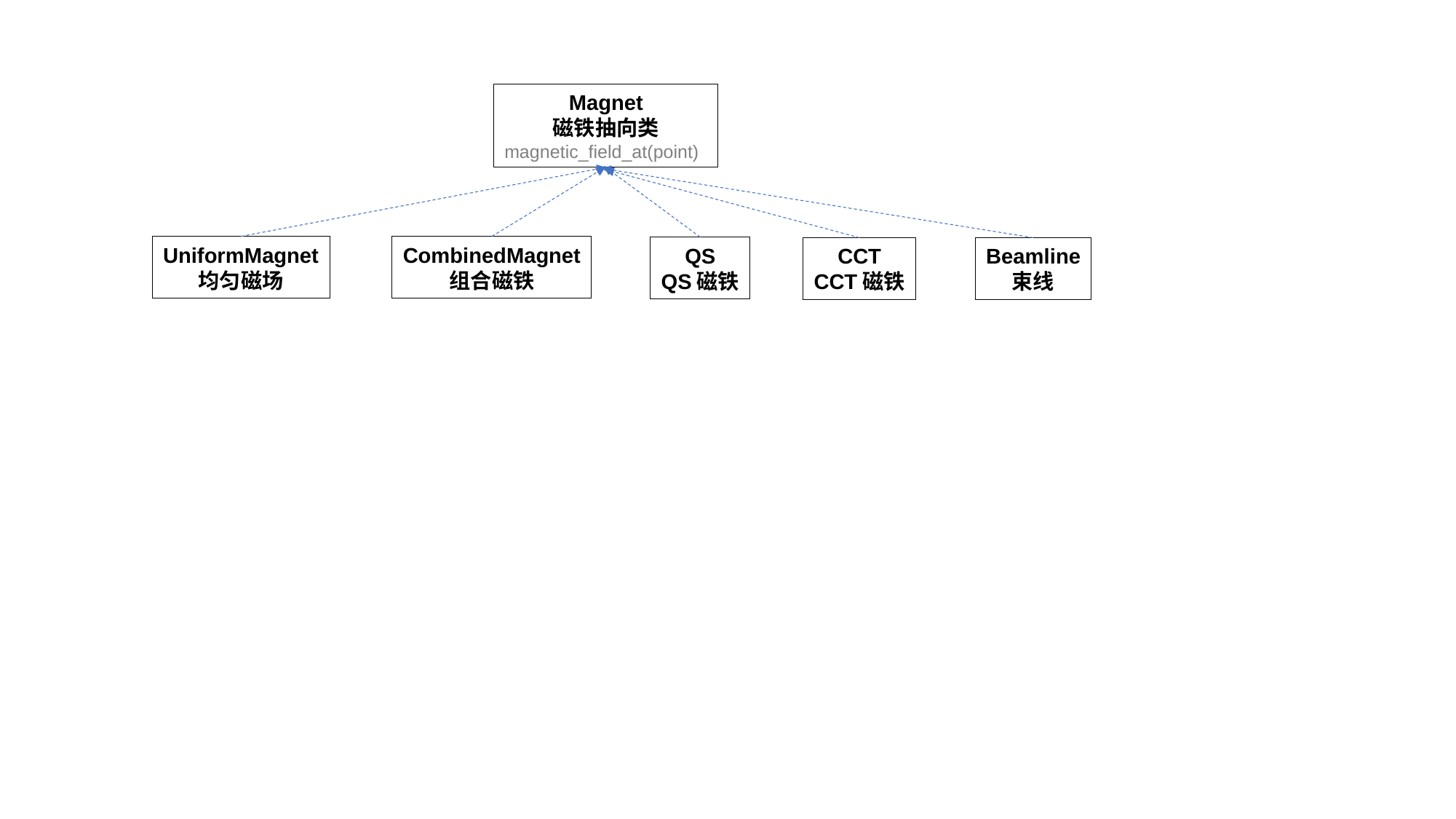

Magnet
磁铁抽向类
magnetic_field_at(point)
UniformMagnet
均匀磁场
CombinedMagnet
组合磁铁
QS
QS磁铁
CCT
CCT磁铁
Beamline
束线